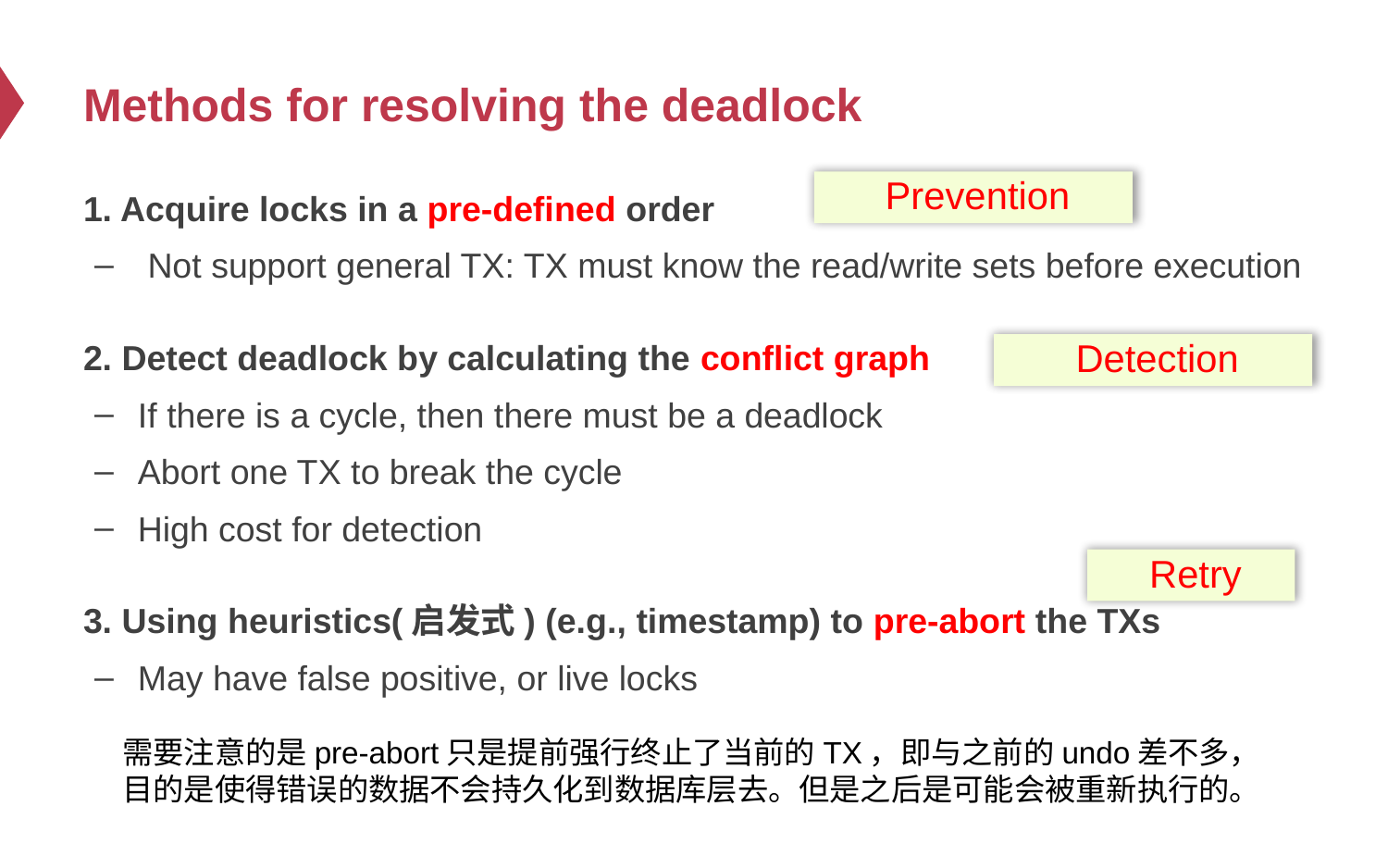

# Methods for resolving the deadlock
1. Acquire locks in a pre-defined order
 Not support general TX: TX must know the read/write sets before execution
2. Detect deadlock by calculating the conflict graph
If there is a cycle, then there must be a deadlock
Abort one TX to break the cycle
High cost for detection
3. Using heuristics(启发式) (e.g., timestamp) to pre-abort the TXs
May have false positive, or live locks

Prevention
Detection
Retry
需要注意的是pre-abort只是提前强行终止了当前的TX，即与之前的undo差不多，目的是使得错误的数据不会持久化到数据库层去。但是之后是可能会被重新执行的。
26